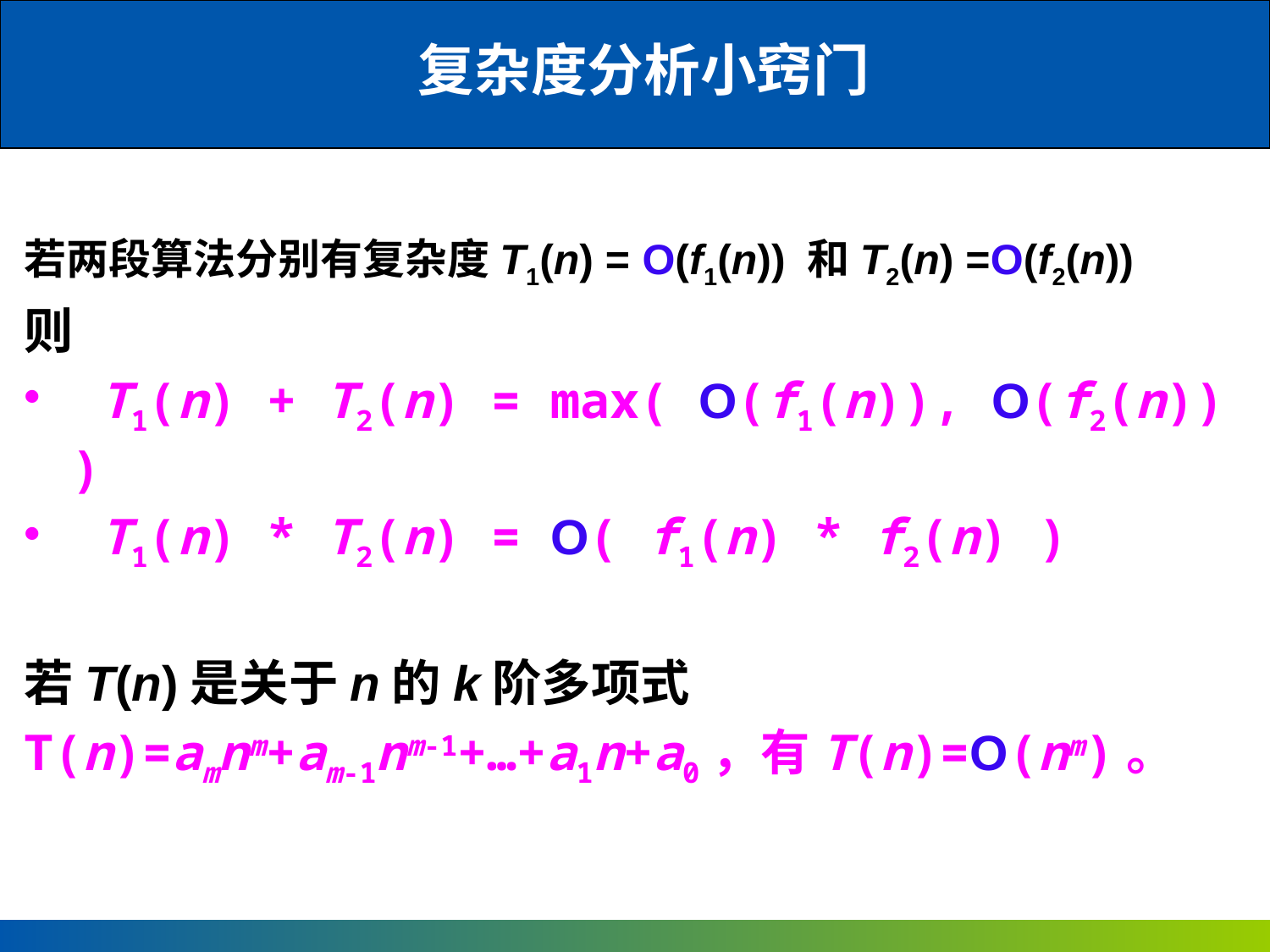

# 复杂度分析小窍门
若两段算法分别有复杂度T1(n) = O(f1(n)) 和T2(n) =O(f2(n))
则
 T1(n) + T2(n) = max( O(f1(n)), O(f2(n)) )
 T1(n) * T2(n) = O( f1(n) * f2(n) )

若T(n)是关于n的k阶多项式
T(n)=amnm+am-1nm-1+…+a1n+a0，有T(n)=O(nm)。